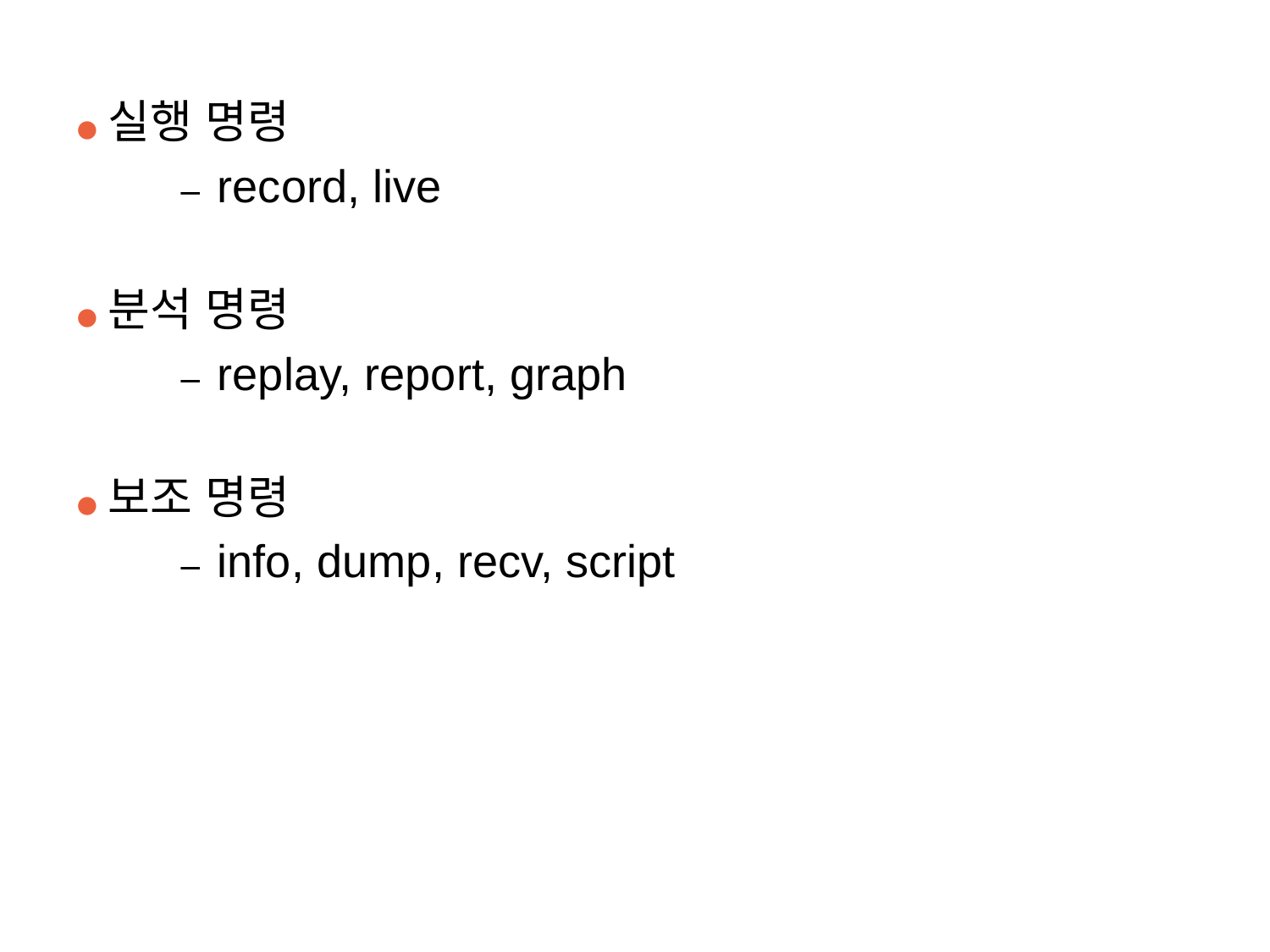

● 실행 명령
– record, live

● 분석 명령
– replay, report, graph

● 보조 명령
– info, dump, recv, script